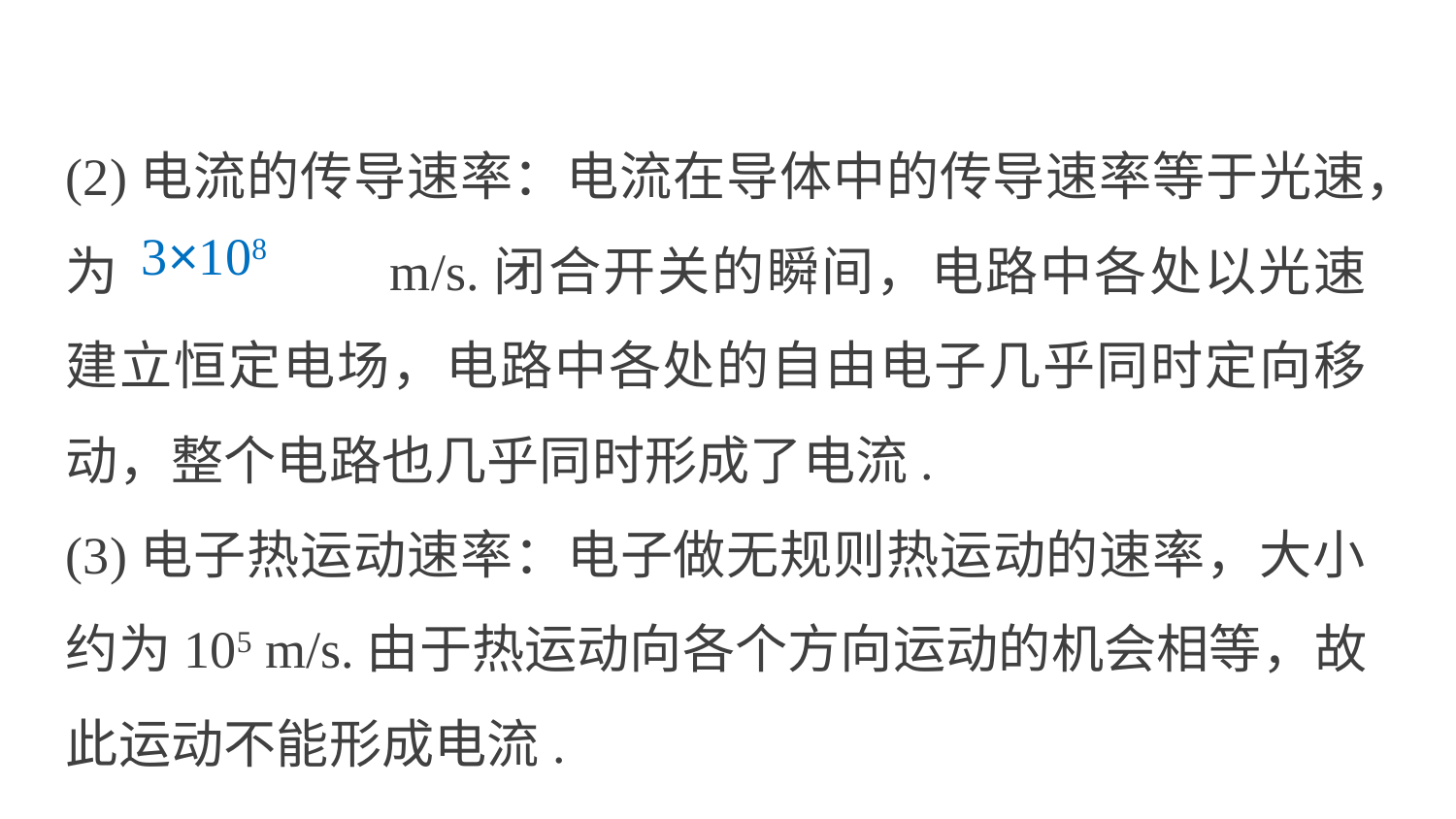

(2)电流的传导速率：电流在导体中的传导速率等于光速，为		 m/s.闭合开关的瞬间，电路中各处以光速建立恒定电场，电路中各处的自由电子几乎同时定向移动，整个电路也几乎同时形成了电流.
(3)电子热运动速率：电子做无规则热运动的速率，大小约为105 m/s.由于热运动向各个方向运动的机会相等，故此运动不能形成电流.
3×108